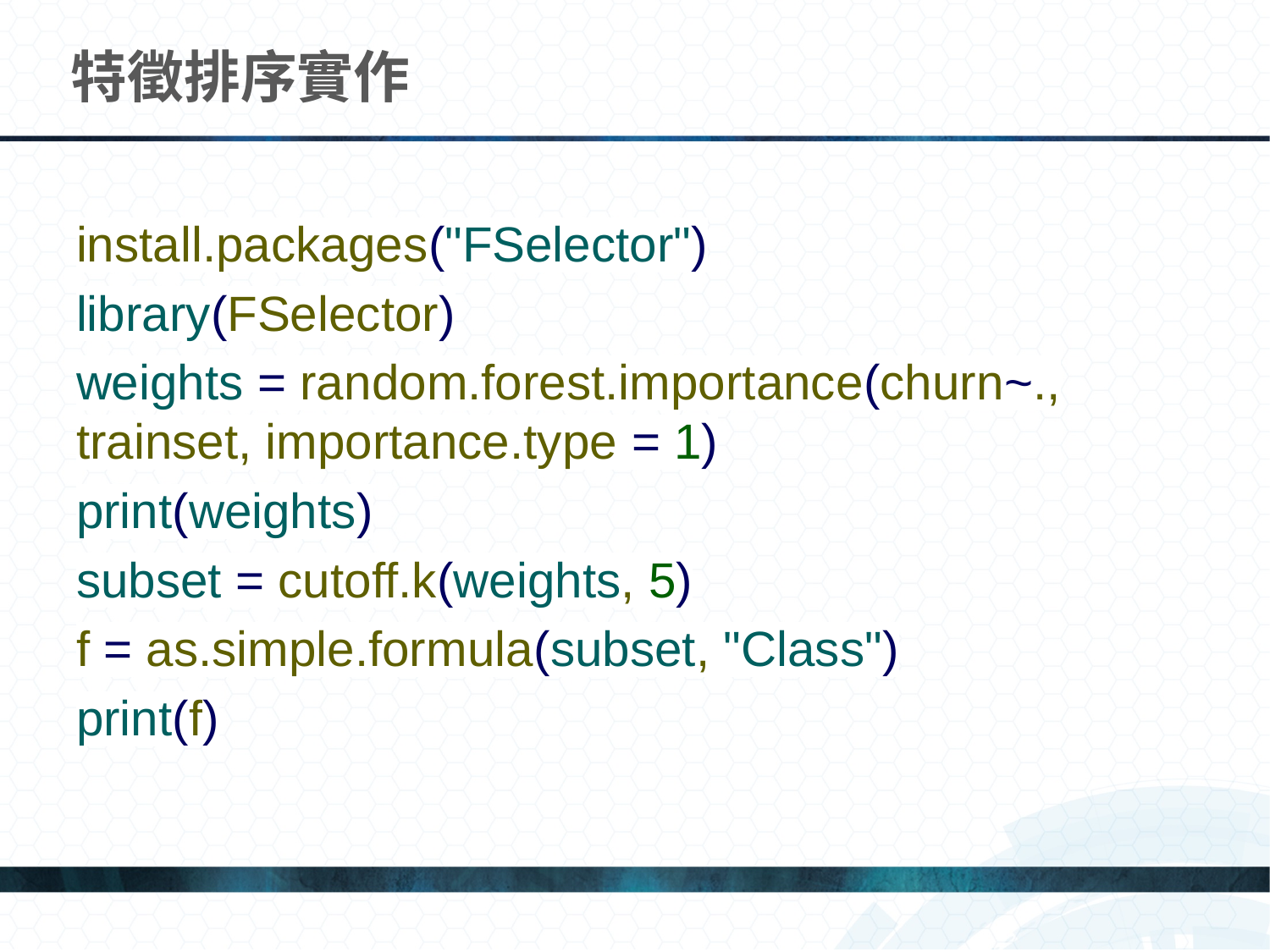

# 特徵排序實作
install.packages("FSelector")
library(FSelector)
weights = random.forest.importance(churn~., trainset, importance.type = 1)
print(weights)
subset = cutoff.k(weights, 5)
f = as.simple.formula(subset, "Class")
print(f)